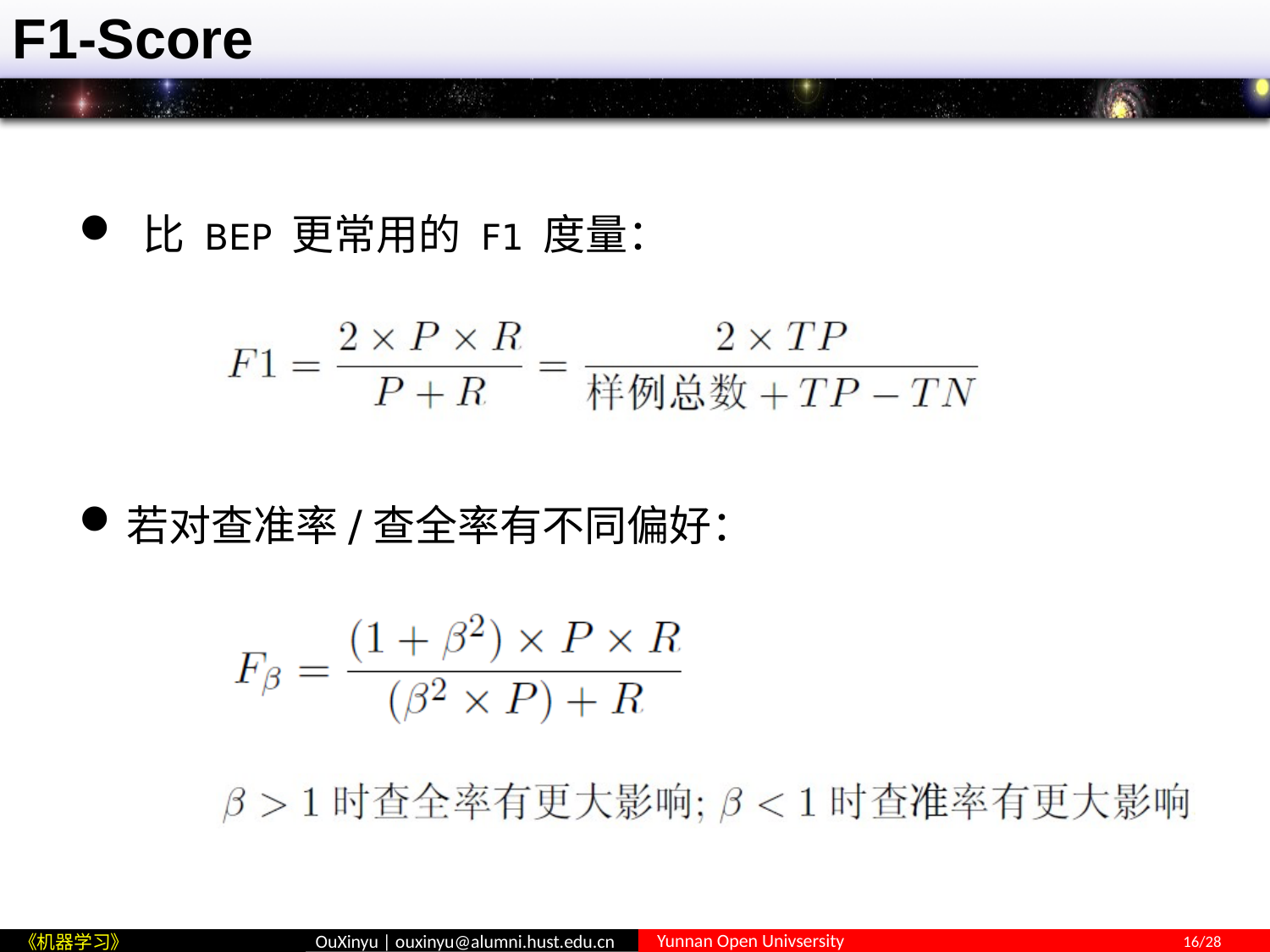

# F1-Score
比 BEP 更常用的 F1 度量：

若对查准率/查全率有不同偏好：